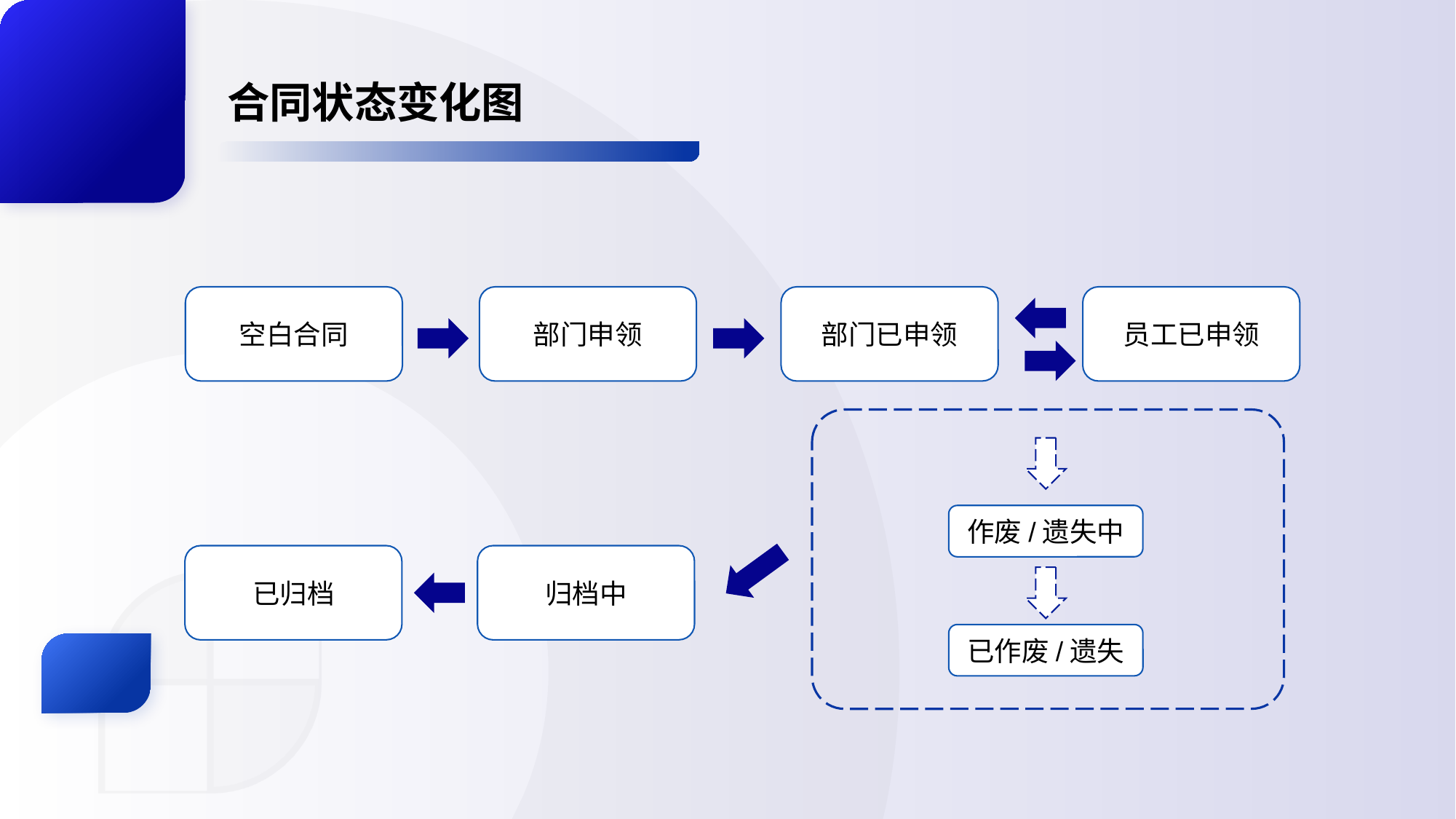

合同状态变化图

空白合同
部门申领
部门已申领
员工已申领

作废/遗失中
已归档
归档中

已作废/遗失